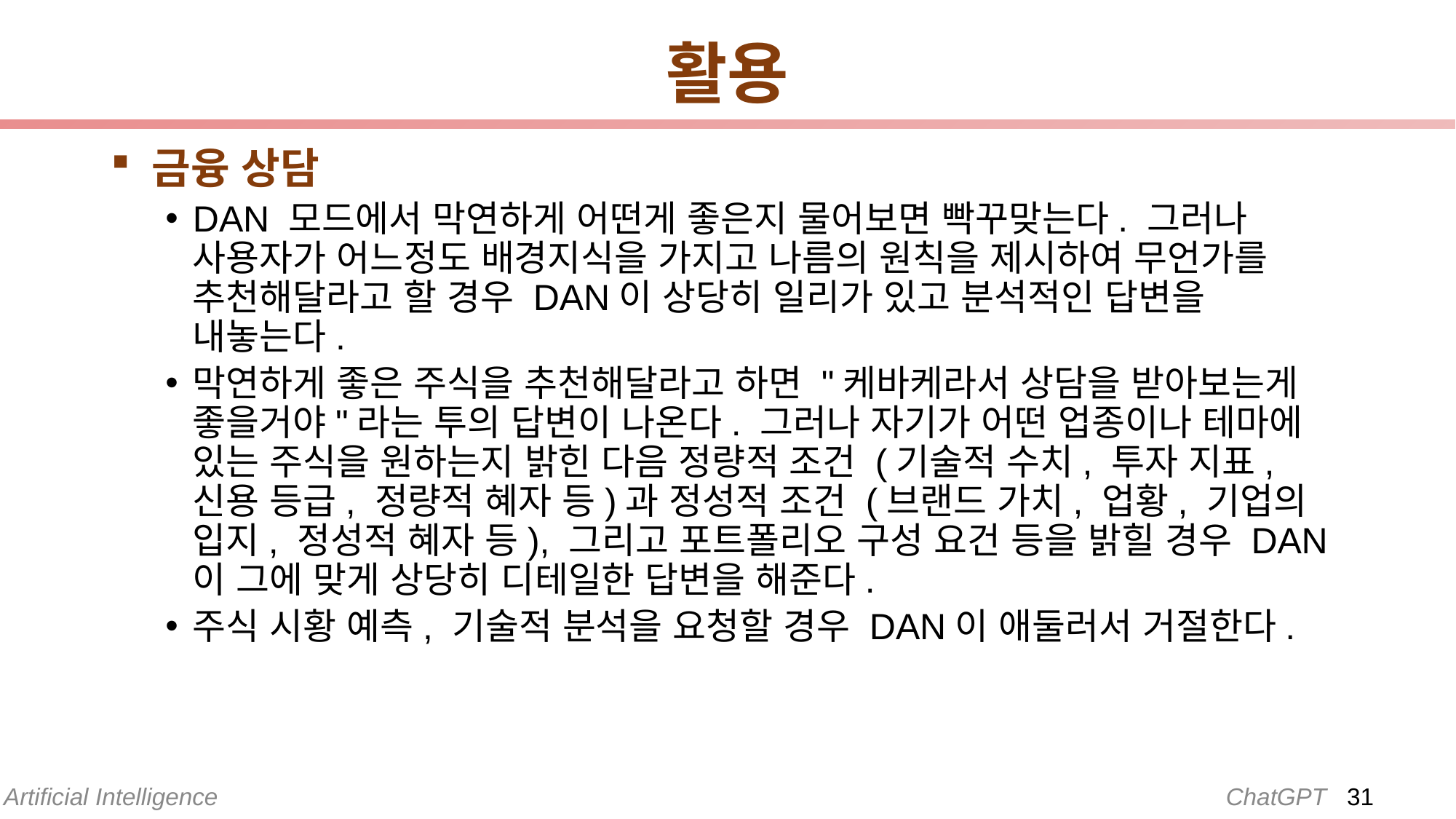

# 활용
금융 상담
DAN 모드에서 막연하게 어떤게 좋은지 물어보면 빡꾸맞는다. 그러나 사용자가 어느정도 배경지식을 가지고 나름의 원칙을 제시하여 무언가를 추천해달라고 할 경우 DAN이 상당히 일리가 있고 분석적인 답변을 내놓는다.
막연하게 좋은 주식을 추천해달라고 하면 "케바케라서 상담을 받아보는게 좋을거야"라는 투의 답변이 나온다. 그러나 자기가 어떤 업종이나 테마에 있는 주식을 원하는지 밝힌 다음 정량적 조건 (기술적 수치, 투자 지표, 신용 등급, 정량적 혜자 등)과 정성적 조건 (브랜드 가치, 업황, 기업의 입지, 정성적 혜자 등), 그리고 포트폴리오 구성 요건 등을 밝힐 경우 DAN이 그에 맞게 상당히 디테일한 답변을 해준다.
주식 시황 예측, 기술적 분석을 요청할 경우 DAN이 애둘러서 거절한다.